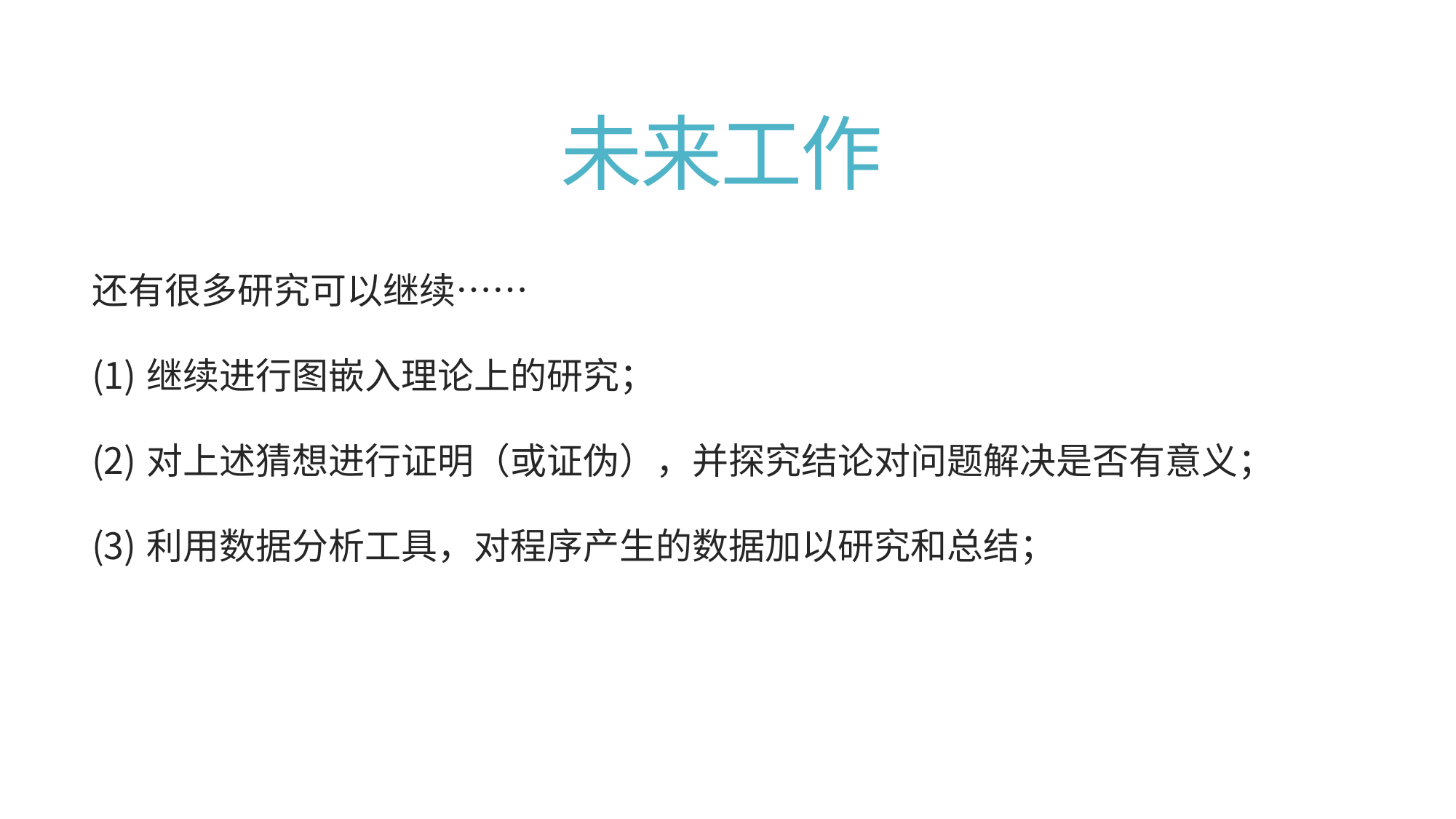

# 未来工作
还有很多研究可以继续……
继续进行图嵌入理论上的研究；
对上述猜想进行证明（或证伪），并探究结论对问题解决是否有意义；
利用数据分析工具，对程序产生的数据加以研究和总结；